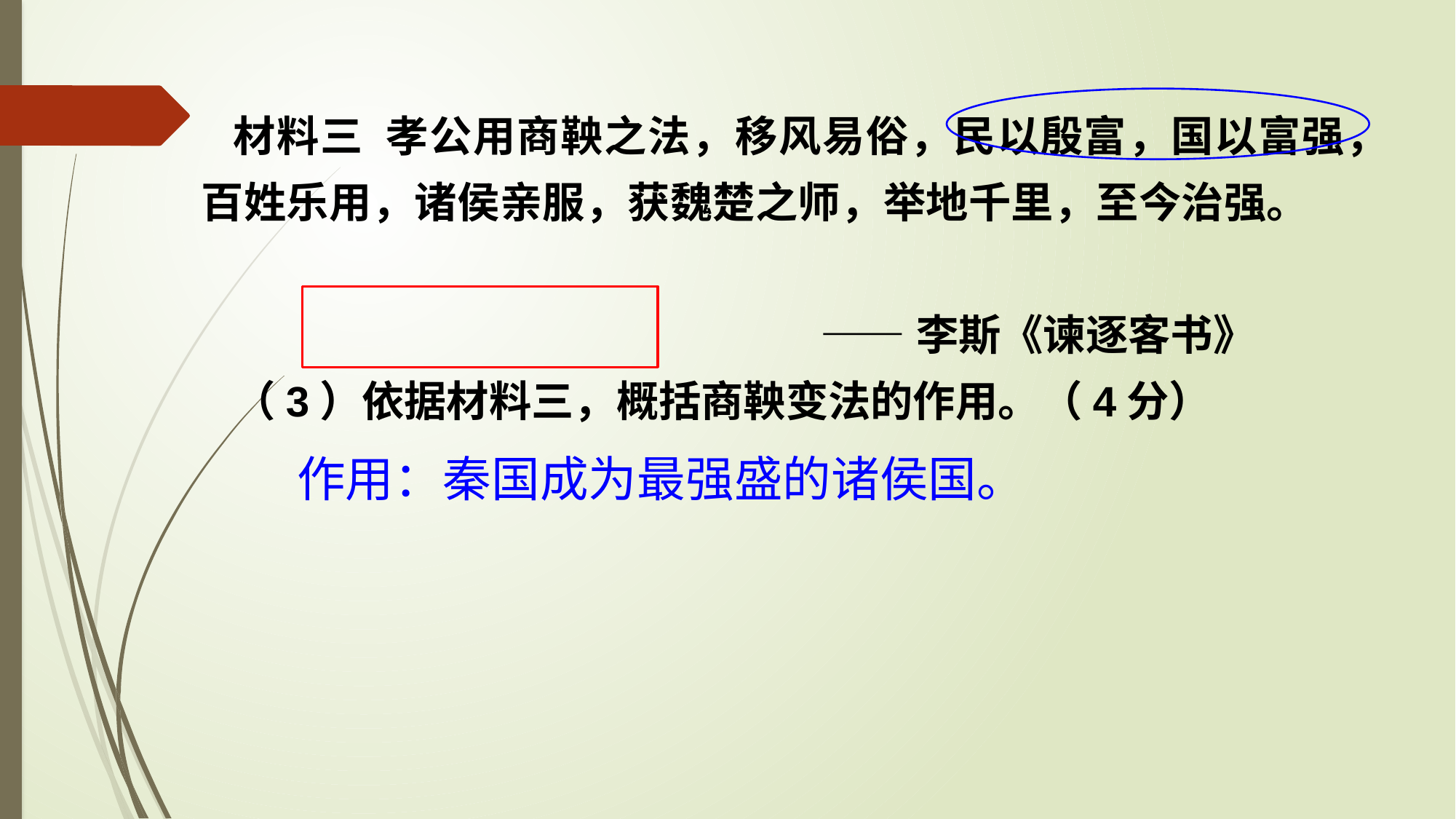

材料三  孝公用商鞅之法，移风易俗，民以殷富，国以富强，百姓乐用，诸侯亲服，获魏楚之师，举地千里，至今治强。
                                                             ——李斯《谏逐客书》
（3）依据材料三，概括商鞅变法的作用。（4分）

作用：秦国成为最强盛的诸侯国。